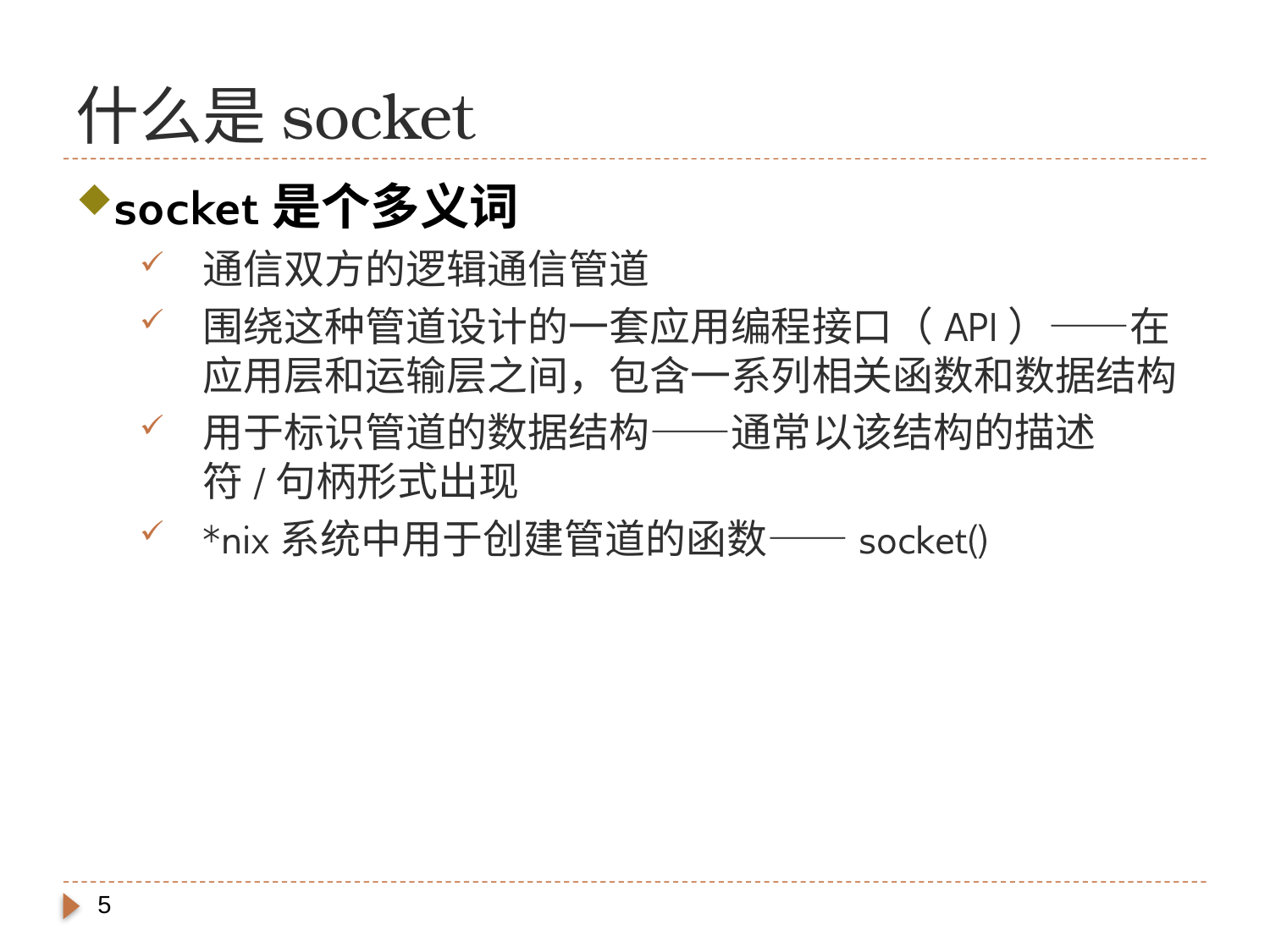

# 什么是socket
socket是个多义词
通信双方的逻辑通信管道
围绕这种管道设计的一套应用编程接口（API）——在应用层和运输层之间，包含一系列相关函数和数据结构
用于标识管道的数据结构——通常以该结构的描述符/句柄形式出现
*nix系统中用于创建管道的函数——socket()
5